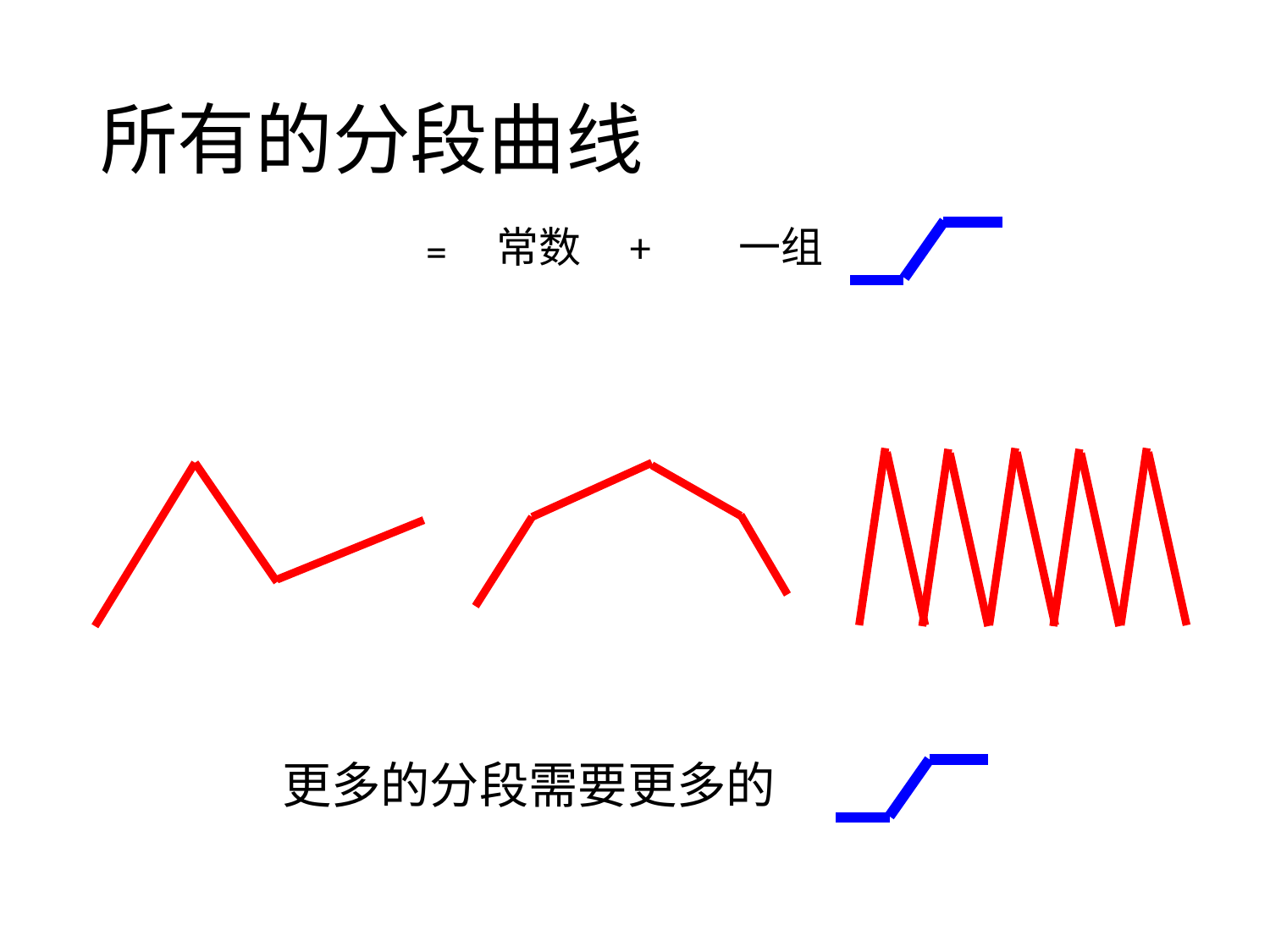

# 所有的分段曲线
一组
常数    +
=
更多的分段需要更多的